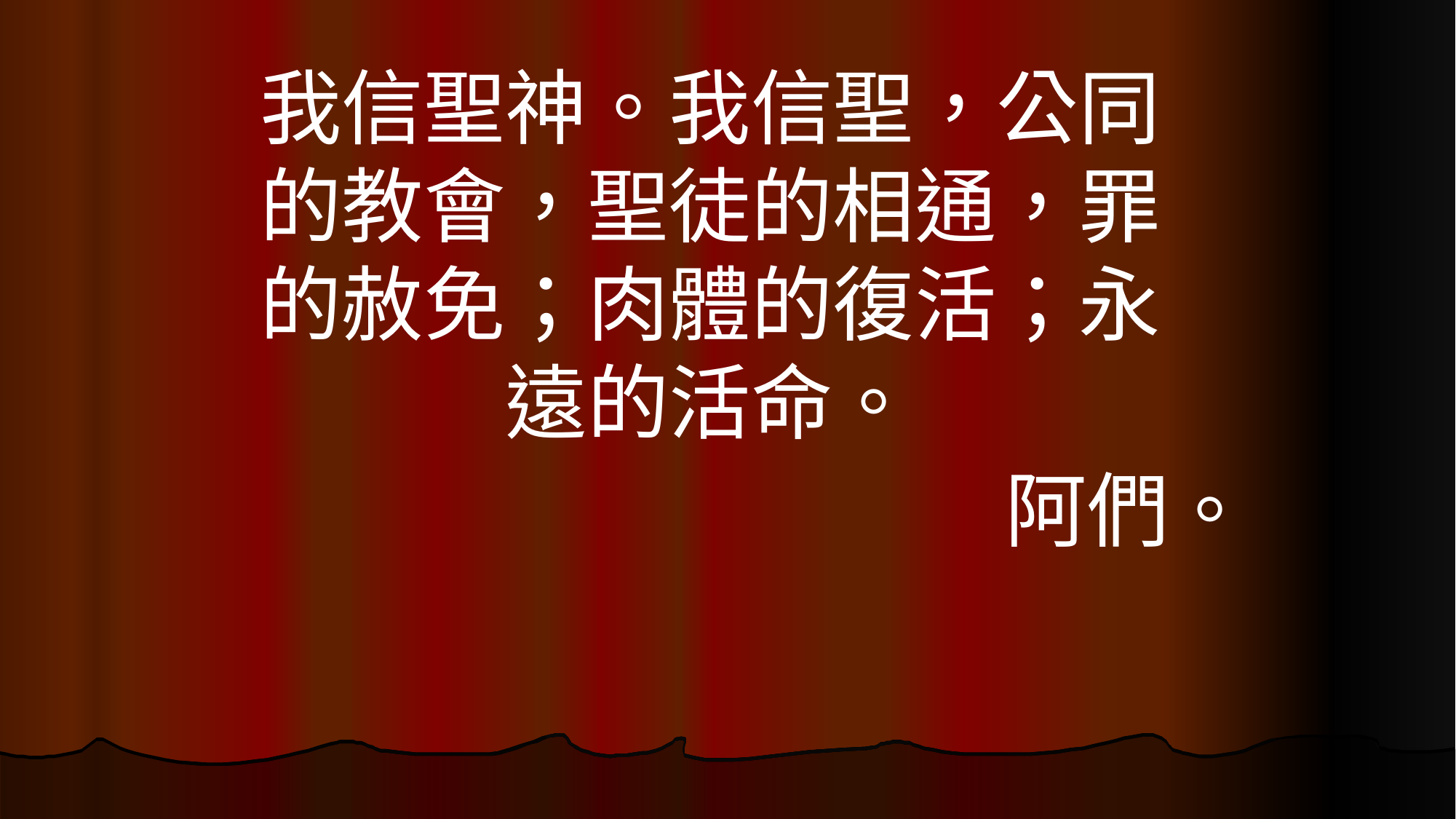

我信聖神。我信聖，公同的教會，聖徒的相通，罪的赦免；肉體的復活；永遠的活命。
                                        阿們。